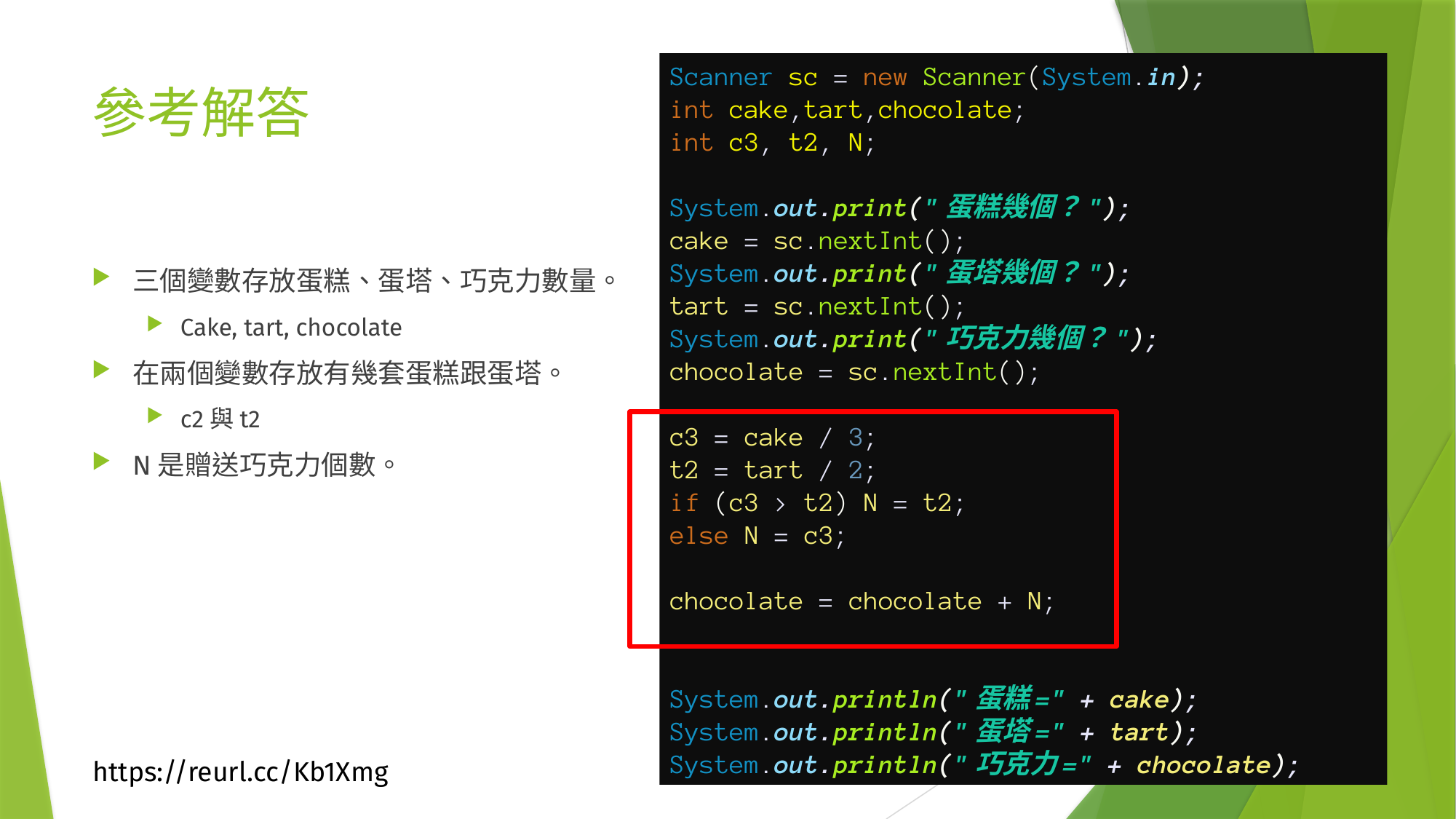

Scanner sc = new Scanner(System.in);
int cake,tart,chocolate;
int c3, t2, N;

System.out.print("蛋糕幾個？");
cake = sc.nextInt();
System.out.print("蛋塔幾個？");
tart = sc.nextInt();
System.out.print("巧克力幾個？");
chocolate = sc.nextInt();

c3 = cake / 3;
t2 = tart / 2;
if (c3 > t2) N = t2;
else N = c3;

chocolate = chocolate + N;

System.out.println("蛋糕=" + cake);
System.out.println("蛋塔=" + tart);
System.out.println("巧克力=" + chocolate);
# 參考解答
三個變數存放蛋糕、蛋塔、巧克力數量。
Cake, tart, chocolate
在兩個變數存放有幾套蛋糕跟蛋塔。
c2與t2
N是贈送巧克力個數。